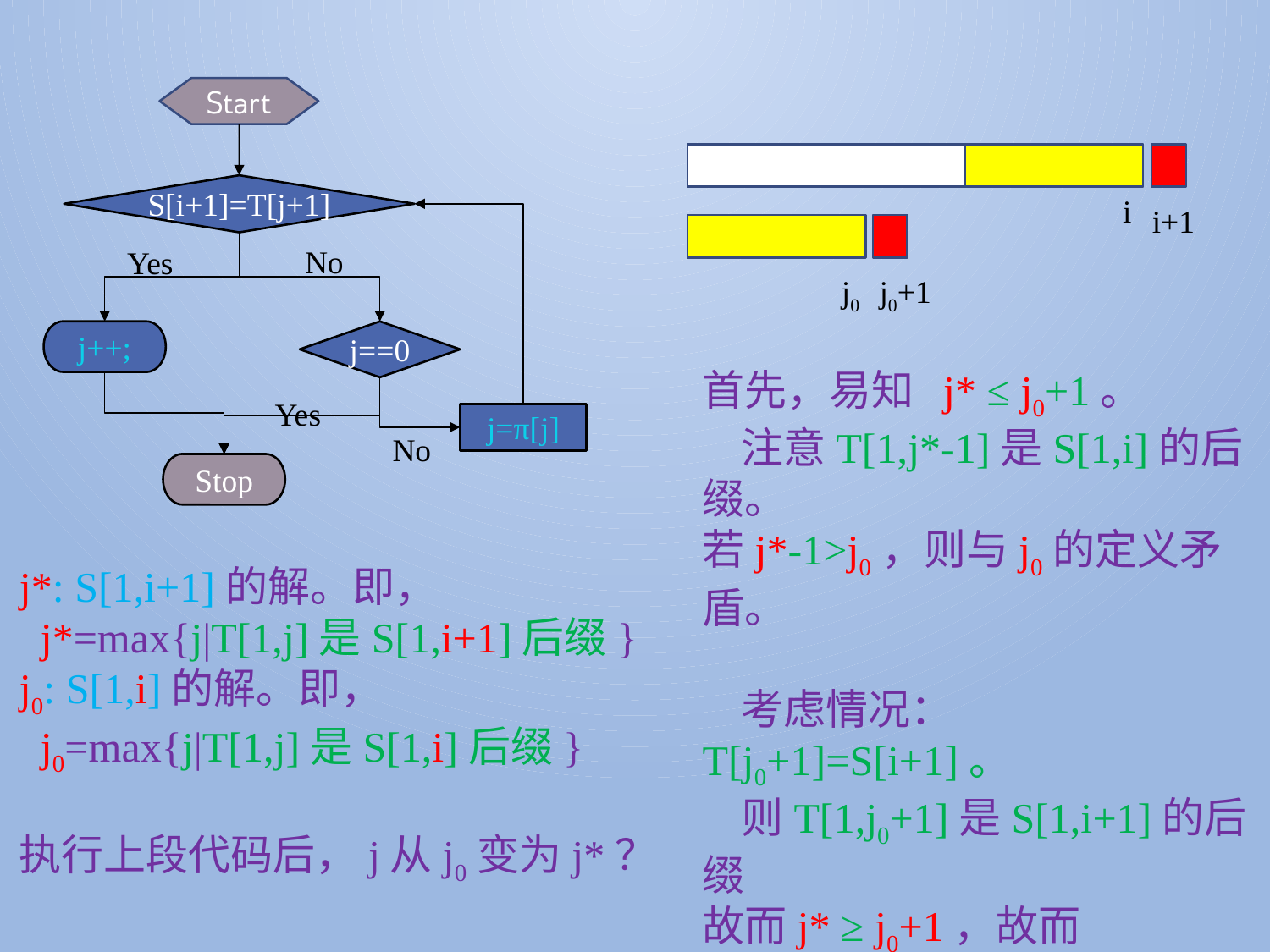

Start
S[i+1]=T[j+1]
No
Yes
j++;
j==0
Yes
j=π[j]
No
Stop

i
i+1

j0
j0+1
首先，易知  j* ≤ j0+1。
   注意T[1,j*-1]是S[1,i]的后缀。
若j*-1>j0，则与j0的定义矛盾。

   考虑情况：T[j0+1]=S[i+1]。
   则T[1,j0+1]是S[1,i+1]的后缀
故而j* ≥ j0+1，故而j*=j0+1。

   接下来，我们考虑另一种情况，即T[j0+1]≠S[i+1]。
j*: S[1,i+1]的解。即，
  j*=max{j|T[1,j]是S[1,i+1]后缀}
j0: S[1,i]的解。即，
  j0=max{j|T[1,j]是S[1,i]后缀}

执行上段代码后，j从j0变为j*？